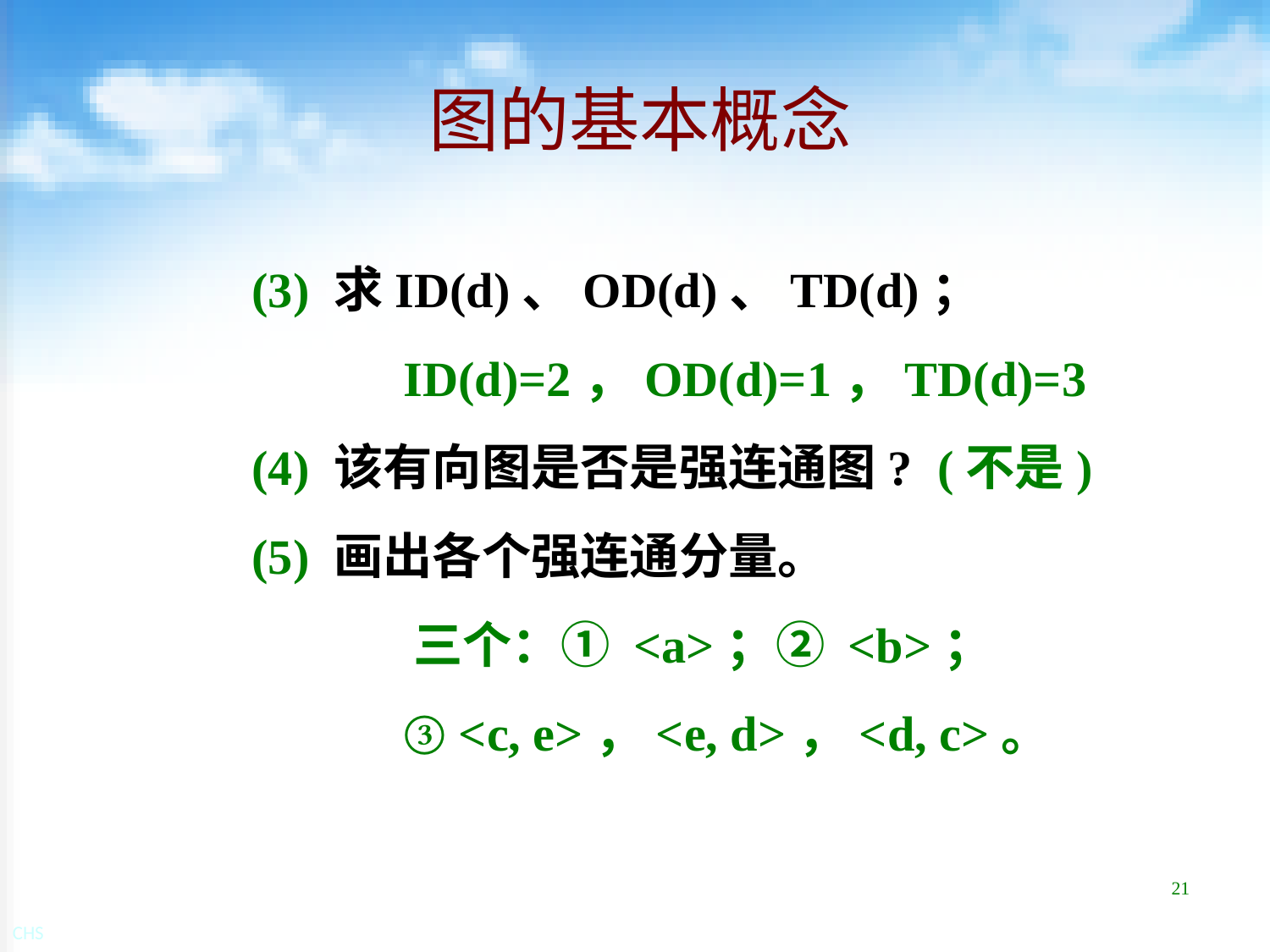

# 图的基本概念
(3) 求ID(d)、OD(d)、TD(d)；
	  ID(d)=2，OD(d)=1，TD(d)=3
(4) 该有向图是否是强连通图?  (不是)
(5) 画出各个强连通分量。
	  三个：① <a>；② <b>；
	  ③ <c, e>，<e, d>，<d, c>。
21